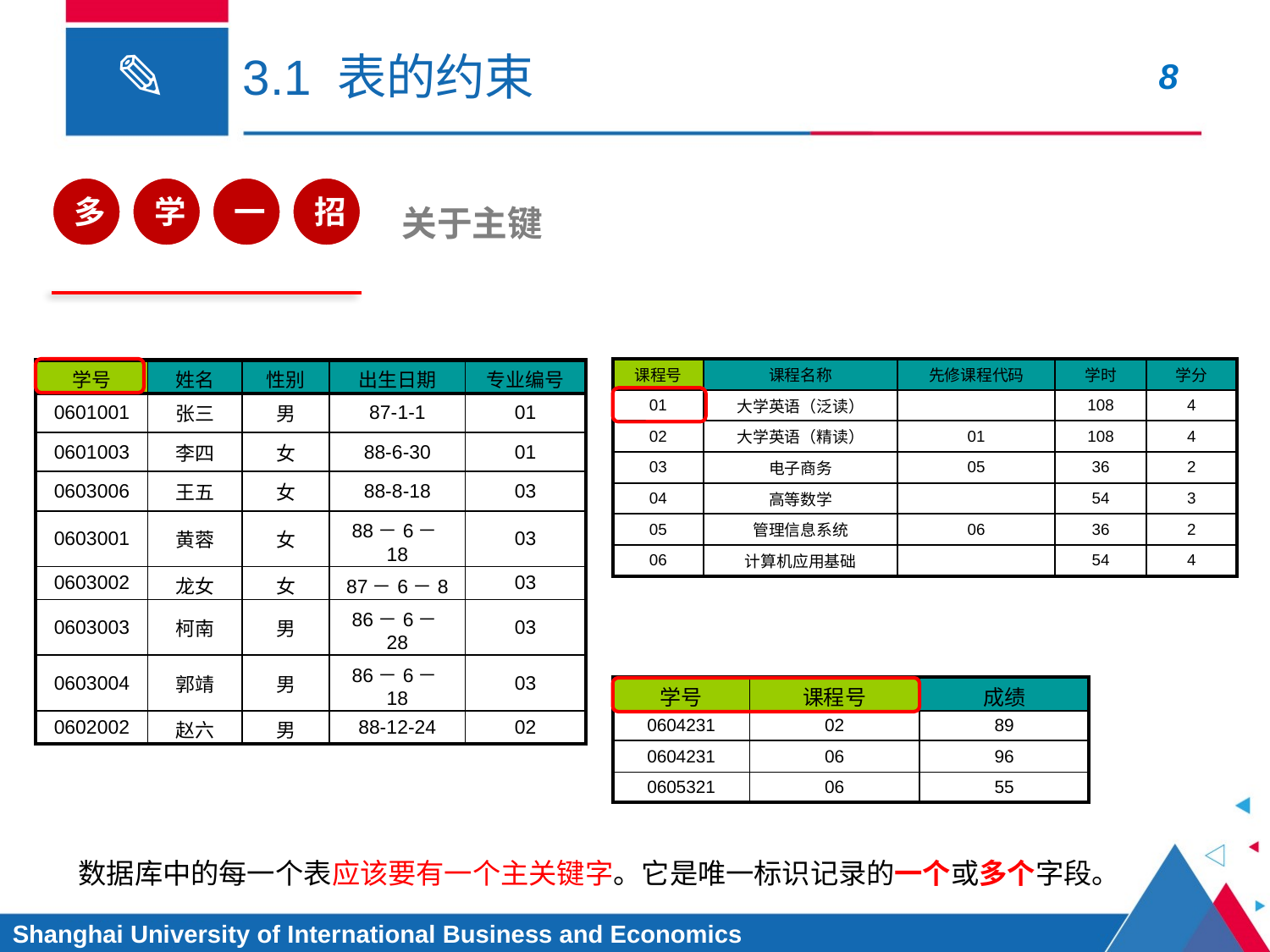

# 3.1 表的约束
多
学
一
招
关于主键

| 学号 | 姓名 | 性别 | 出生日期 | 专业编号 |
| --- | --- | --- | --- | --- |
| 0601001 | 张三 | 男 | 87-1-1 | 01 |
| 0601003 | 李四 | 女 | 88-6-30 | 01 |
| 0603006 | 王五 | 女 | 88-8-18 | 03 |
| 0603001 | 黄蓉 | 女 | 88－6－18 | 03 |
| 0603002 | 龙女 | 女 | 87－6－8 | 03 |
| 0603003 | 柯南 | 男 | 86－6－28 | 03 |
| 0603004 | 郭靖 | 男 | 86－6－18 | 03 |
| 0602002 | 赵六 | 男 | 88-12-24 | 02 |
| 课程号 | 课程名称 | 先修课程代码 | 学时 | 学分 |
| --- | --- | --- | --- | --- |
| 01 | 大学英语（泛读） |  | 108 | 4 |
| 02 | 大学英语（精读） | 01 | 108 | 4 |
| 03 | 电子商务 | 05 | 36 | 2 |
| 04 | 高等数学 |  | 54 | 3 |
| 05 | 管理信息系统 | 06 | 36 | 2 |
| 06 | 计算机应用基础 |  | 54 | 4 |

| 学号 | 课程号 | 成绩 |
| --- | --- | --- |
| 0604231 | 02 | 89 |
| 0604231 | 06 | 96 |
| 0605321 | 06 | 55 |

数据库中的每一个表应该要有一个主关键字。它是唯一标识记录的一个或多个字段。